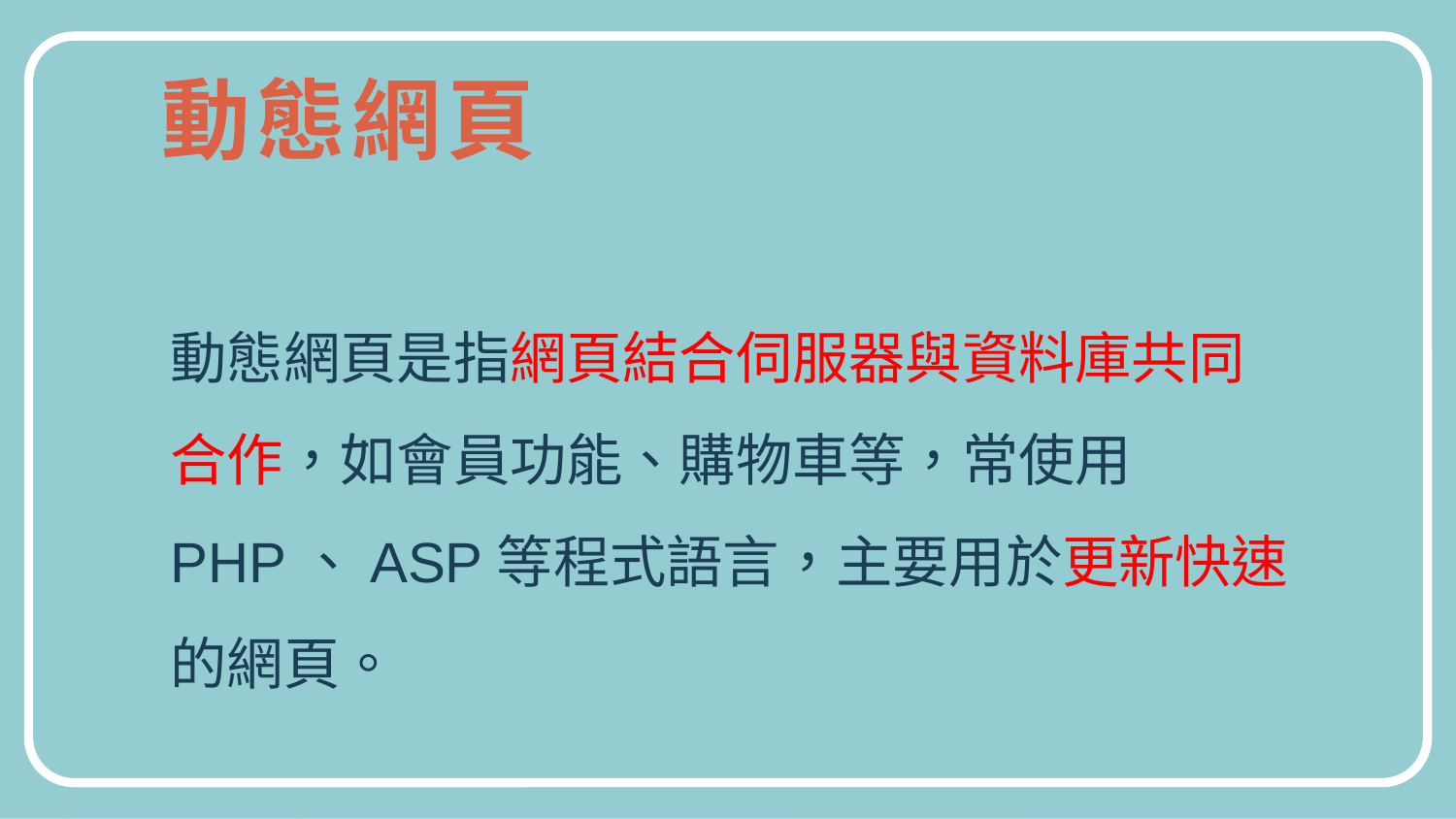

動態網頁
動態網頁是指網頁結合伺服器與資料庫共同合作，如會員功能、購物車等，常使用PHP、ASP等程式語言，主要用於更新快速的網頁。